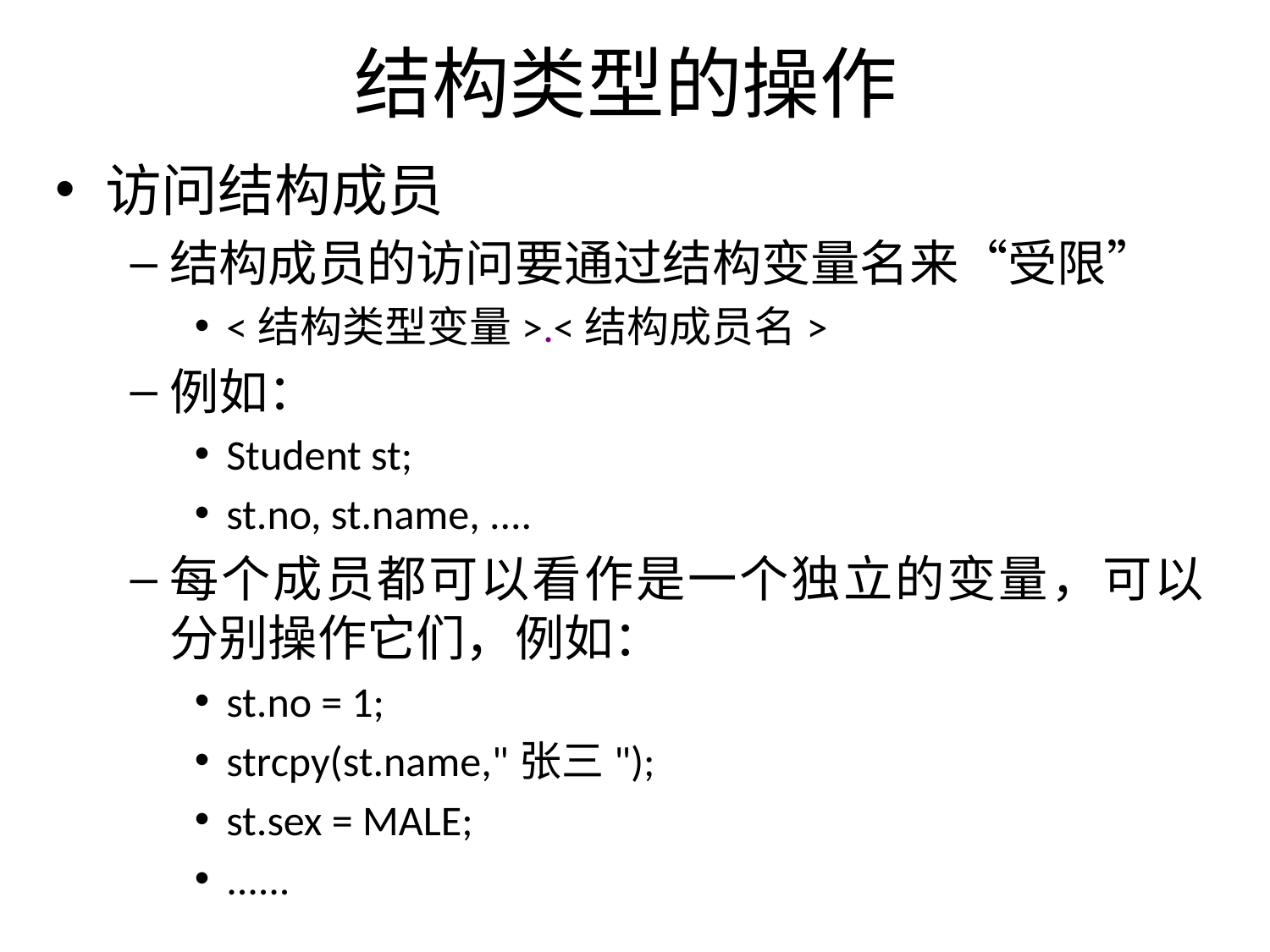

# 结构类型的操作
访问结构成员
结构成员的访问要通过结构变量名来“受限”
<结构类型变量>.<结构成员名>
例如：
Student st;
st.no, st.name, ....
每个成员都可以看作是一个独立的变量，可以分别操作它们，例如：
st.no = 1;
strcpy(st.name,"张三");
st.sex = MALE;
......